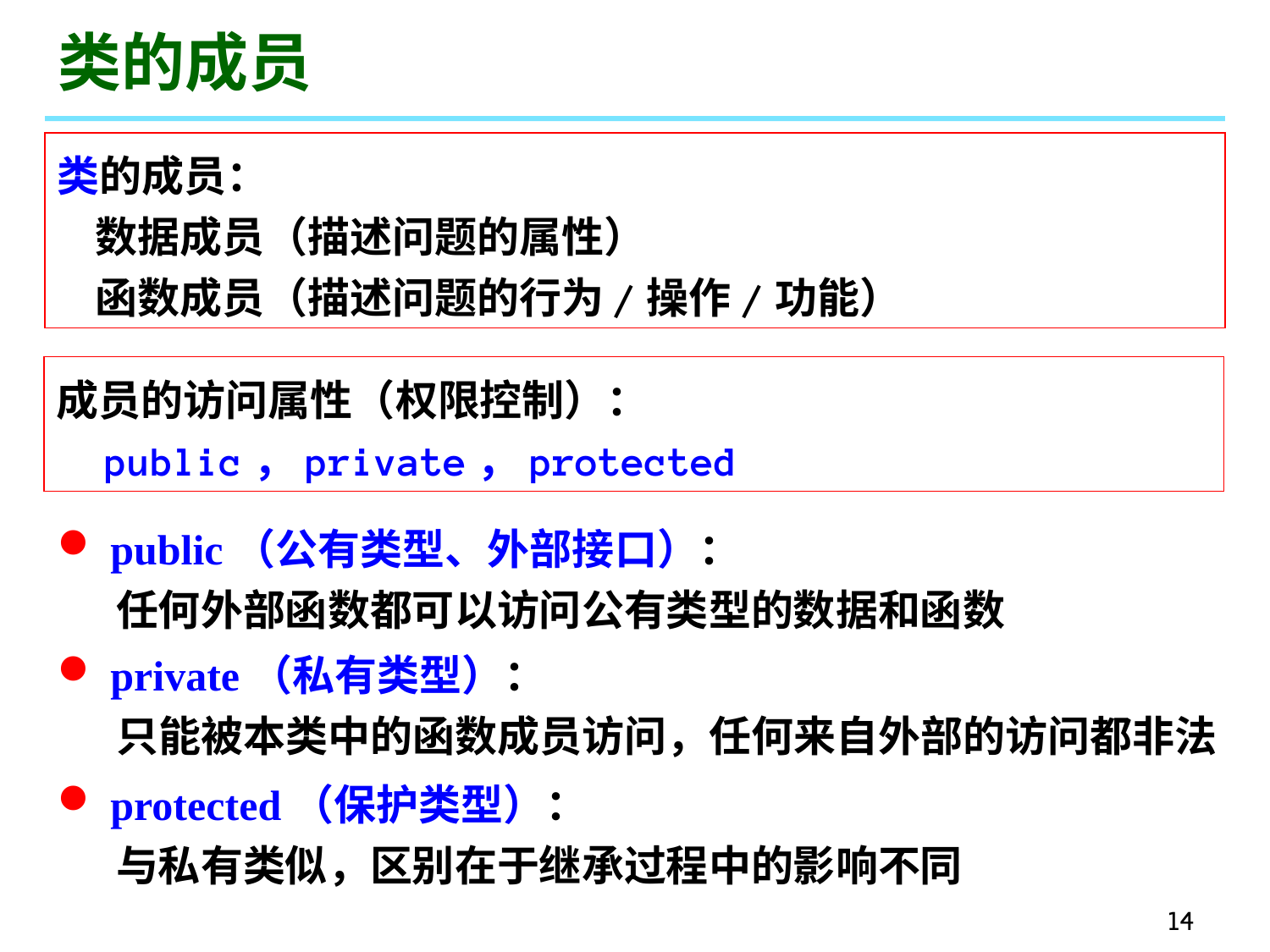

# 类的成员
类的成员：
    数据成员（描述问题的属性）
    函数成员（描述问题的行为/操作/功能）
成员的访问属性（权限控制）：
    public，private，protected
 public（公有类型、外部接口）：
   任何外部函数都可以访问公有类型的数据和函数
 private（私有类型）：
   只能被本类中的函数成员访问，任何来自外部的访问都非法
 protected（保护类型）：
   与私有类似，区别在于继承过程中的影响不同
14